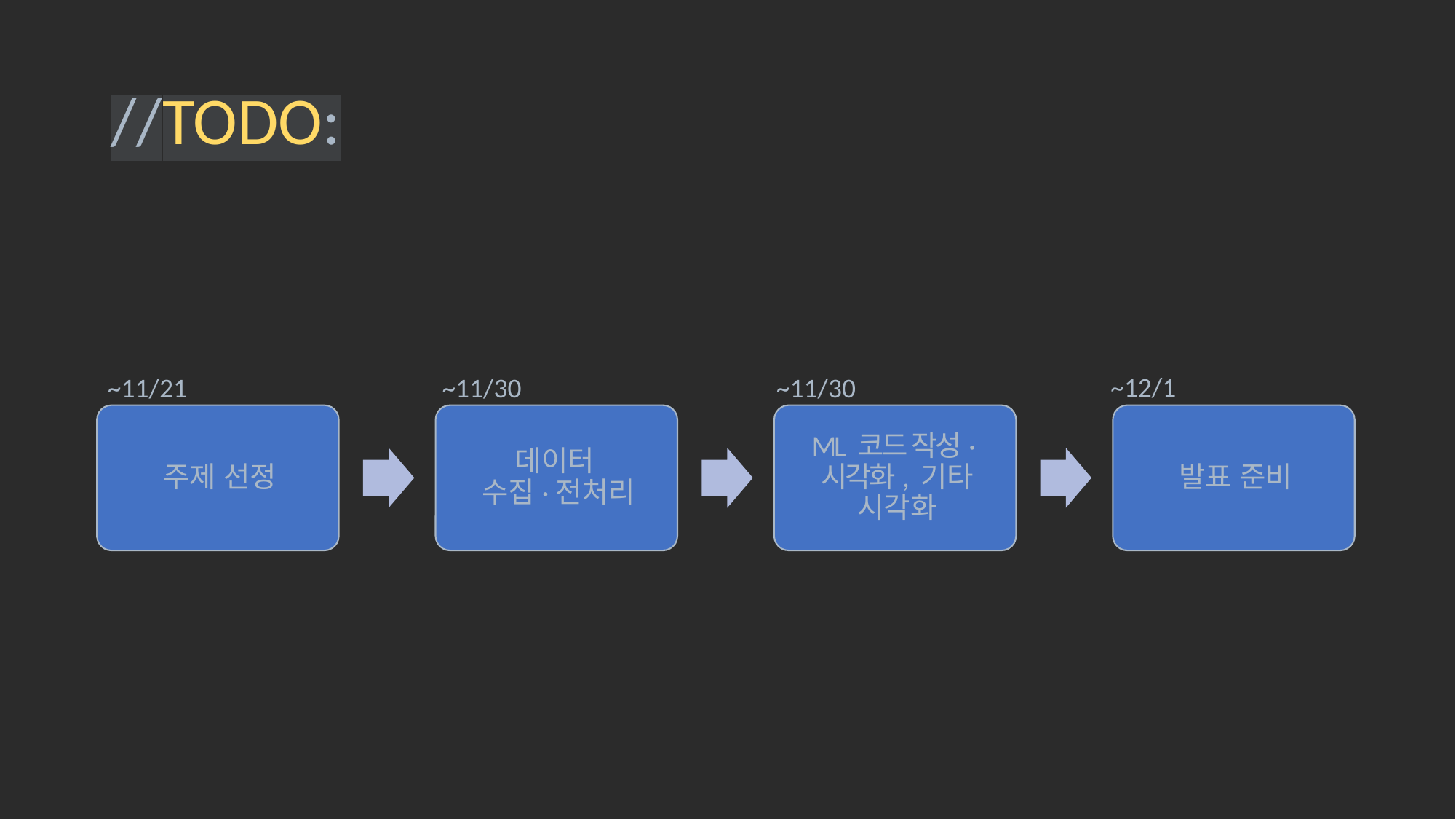

# //TODO:
주제 선정

데이터
수집·전처리

ML 코드 작성·시각화, 기타 시각화

발표 준비
~12/1
~11/21
~11/30
~11/30